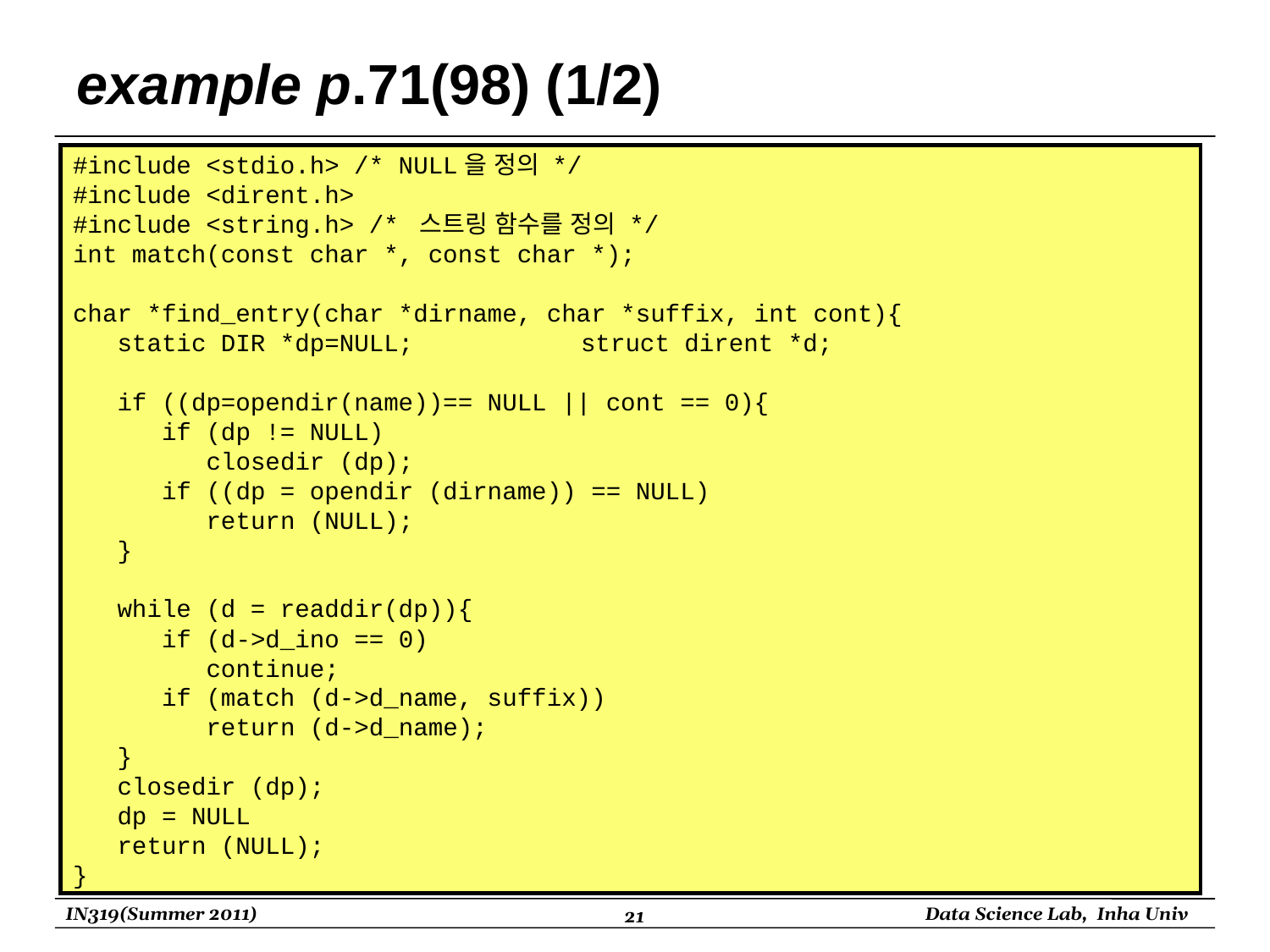

# example p.71(98) (1/2)
#include <stdio.h> /* NULL을 정의 */
#include <dirent.h>
#include <string.h> /* 스트링 함수를 정의 */
int match(const char *, const char *);

char *find_entry(char *dirname, char *suffix, int cont){
   static DIR *dp=NULL;		struct dirent *d;

   if ((dp=opendir(name))== NULL || cont == 0){
      if (dp != NULL)
         closedir (dp);
      if ((dp = opendir (dirname)) == NULL)
         return (NULL);
   }

   while (d = readdir(dp)){
      if (d->d_ino == 0)
         continue;
      if (match (d->d_name, suffix))
         return (d->d_name);
   }
   closedir (dp);
   dp = NULL
   return (NULL);
}

21